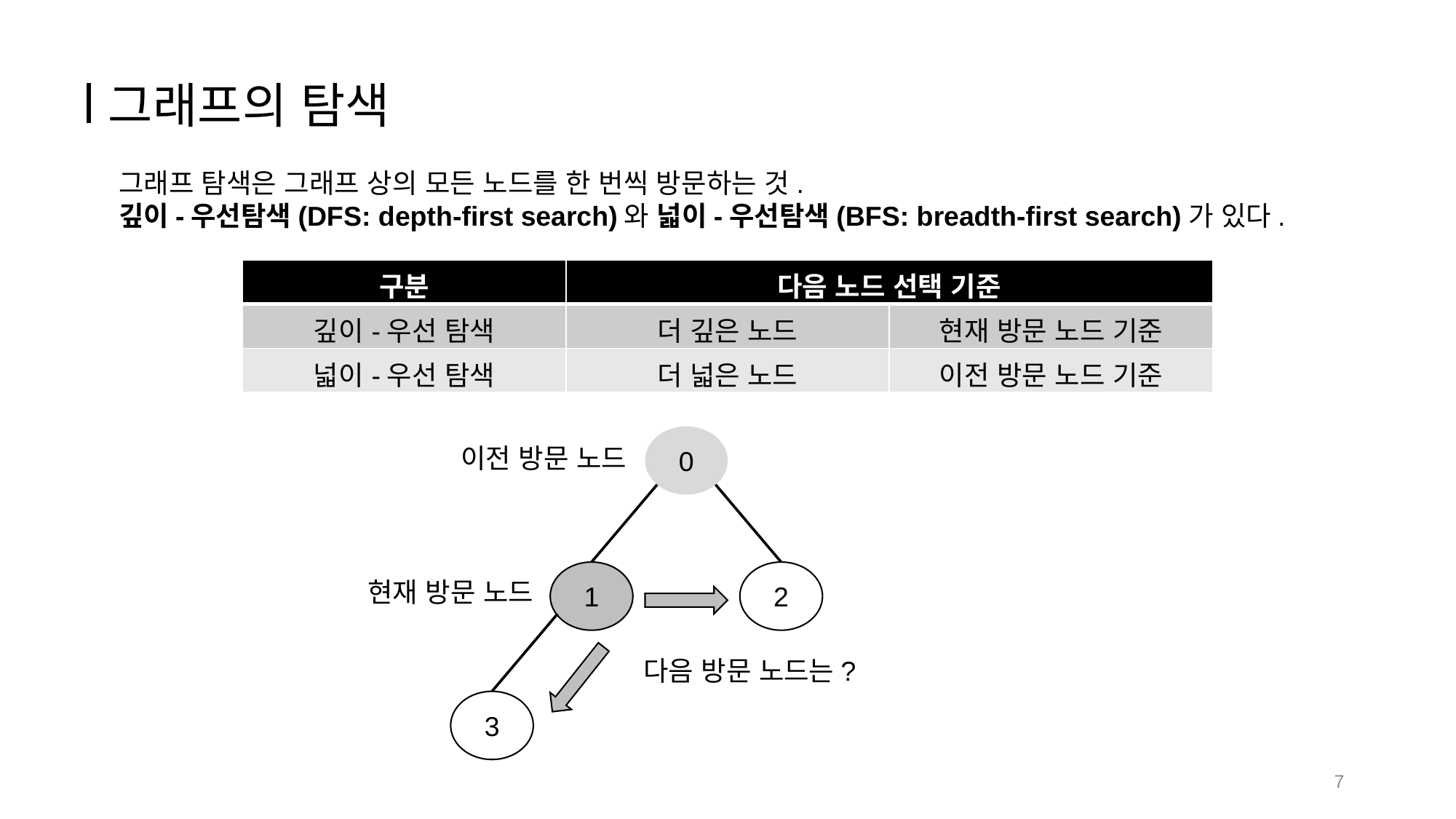

그래프의 탐색
그래프 탐색은 그래프 상의 모든 노드를 한 번씩 방문하는 것.
깊이-우선탐색(DFS: depth-first search)와 넓이-우선탐색(BFS: breadth-first search)가 있다.
| 구분 | 다음 노드 선택 기준 |  |
| --- | --- | --- |
| 깊이-우선 탐색 | 더 깊은 노드 | 현재 방문 노드 기준 |
| 넓이-우선 탐색 | 더 넓은 노드 | 이전 방문 노드 기준 |
0
이전 방문 노드
1
2
현재 방문 노드

다음 방문 노드는?

3
7